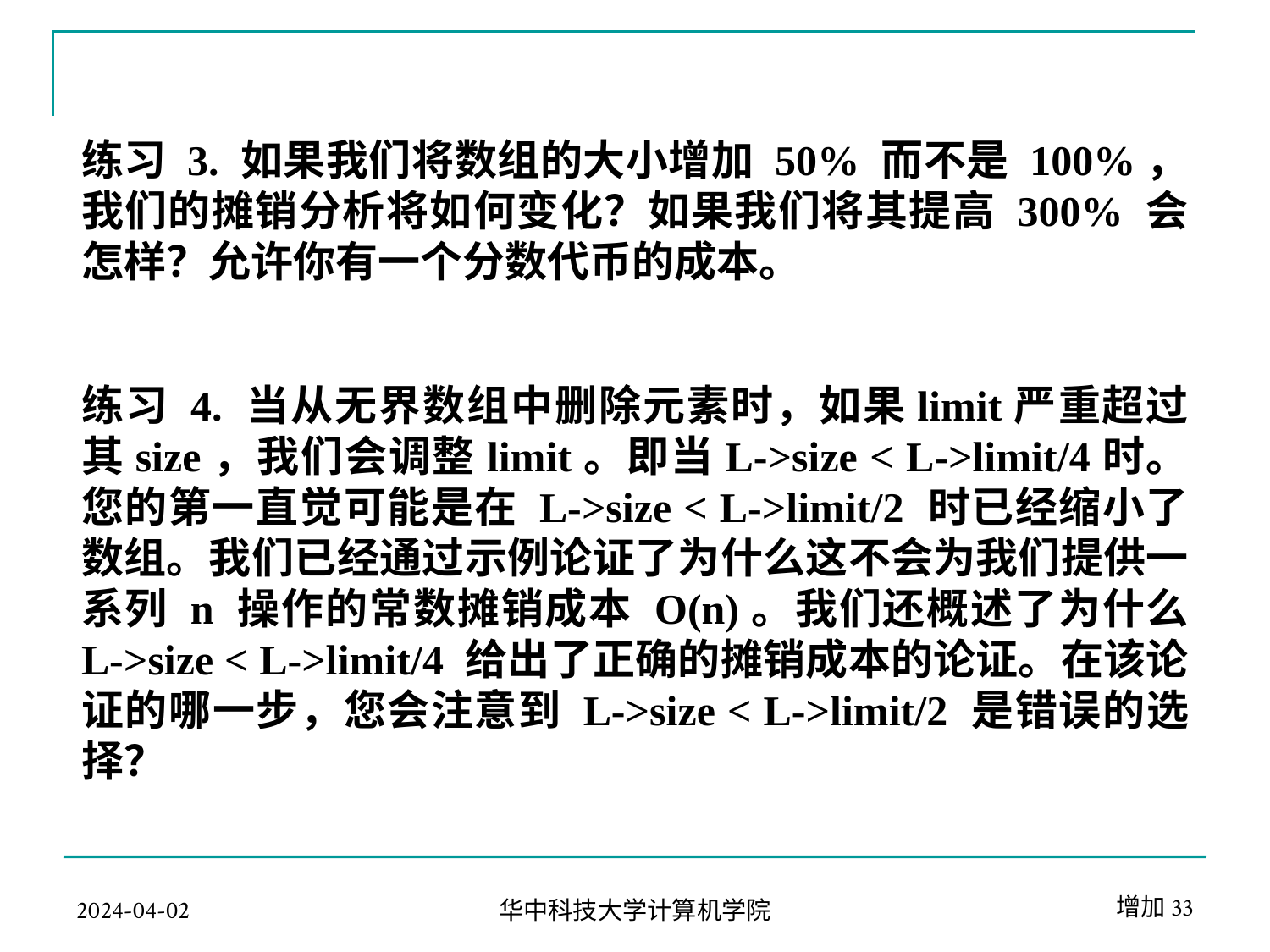

练习 3. 如果我们将数组的大小增加 50% 而不是 100%，我们的摊销分析将如何变化？如果我们将其提高 300% 会怎样？允许你有一个分数代币的成本。

练习 4. 当从无界数组中删除元素时，如果limit严重超过其size，我们会调整limit。即当L->size < L->limit/4时。您的第一直觉可能是在 L->size < L->limit/2 时已经缩小了数组。我们已经通过示例论证了为什么这不会为我们提供一系列 n 操作的常数摊销成本 O(n)。我们还概述了为什么 L->size < L->limit/4 给出了正确的摊销成本的论证。在该论证的哪一步，您会注意到 L->size < L->limit/2 是错误的选择？

2024-04-02
增加33
华中科技大学计算机学院